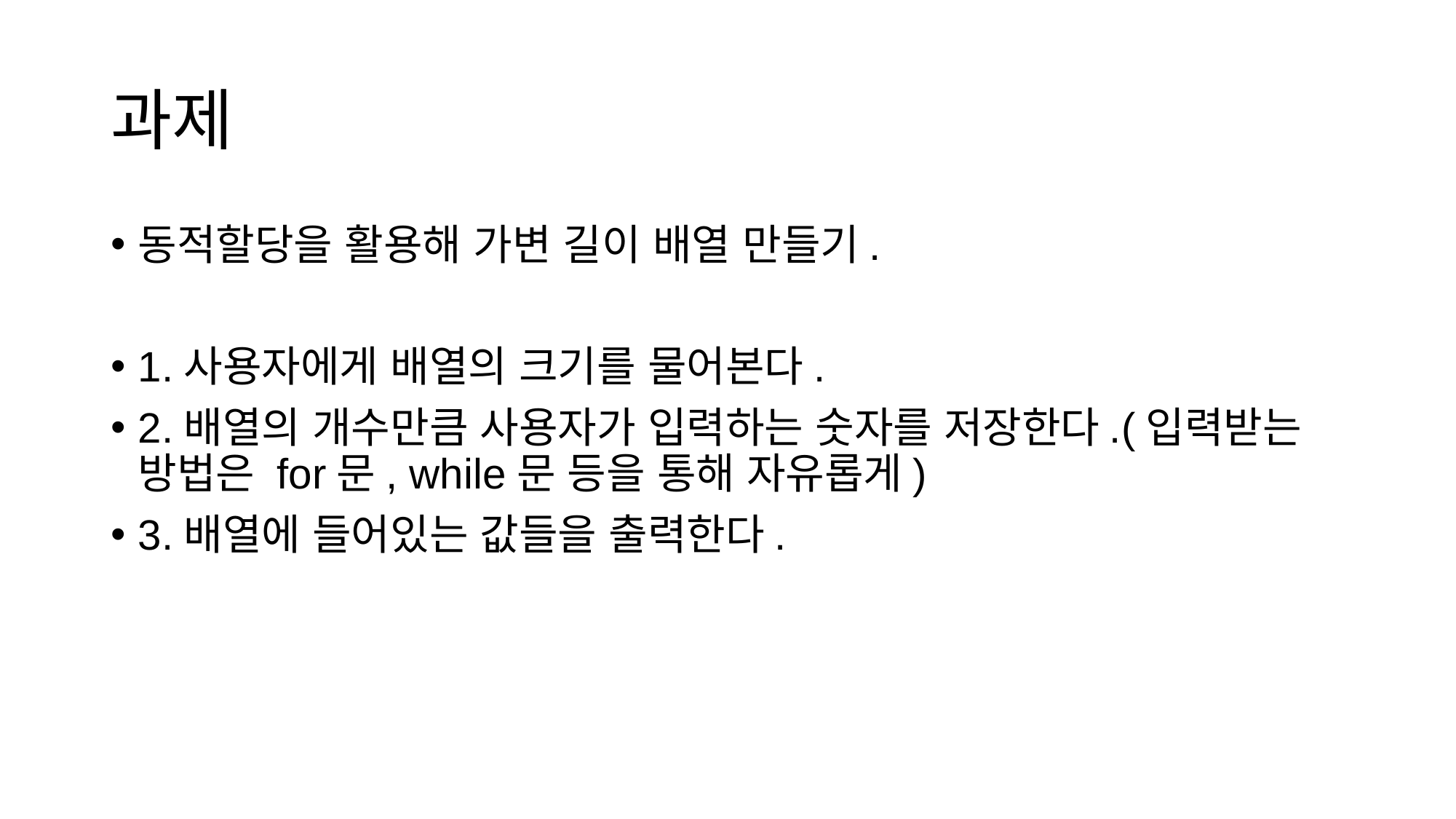

# 과제
동적할당을 활용해 가변 길이 배열 만들기.

1.사용자에게 배열의 크기를 물어본다.
2.배열의 개수만큼 사용자가 입력하는 숫자를 저장한다.(입력받는 방법은 for문, while문 등을 통해 자유롭게)
3.배열에 들어있는 값들을 출력한다.